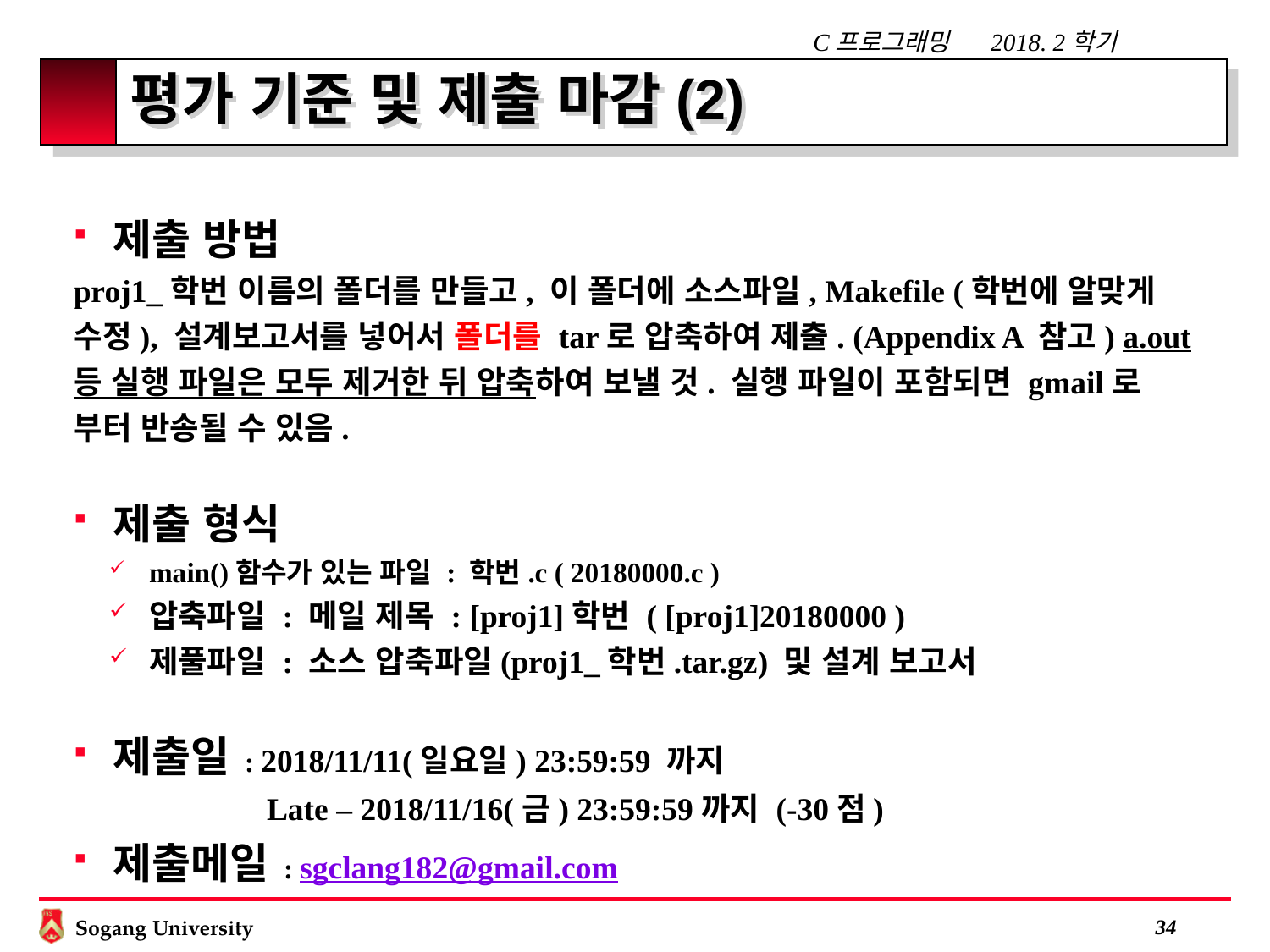

# 평가 기준 및 제출 마감(2)
제출 방법
proj1_학번 이름의 폴더를 만들고, 이 폴더에 소스파일, Makefile (학번에 알맞게 수정), 설계보고서를 넣어서 폴더를 tar로 압축하여 제출. (Appendix A 참고) a.out등 실행 파일은 모두 제거한 뒤 압축하여 보낼 것. 실행 파일이 포함되면 gmail로 부터 반송될 수 있음.

제출 형식
main()함수가 있는 파일 : 학번.c ( 20180000.c )
압축파일 : 메일 제목 : [proj1]학번 ( [proj1]20180000 )
제풀파일 : 소스 압축파일(proj1_학번.tar.gz) 및 설계 보고서

제출일 : 2018/11/11(일요일) 23:59:59 까지
                        Late – 2018/11/16(금) 23:59:59까지 (-30점)
제출메일 : sgclang182@gmail.com

 34